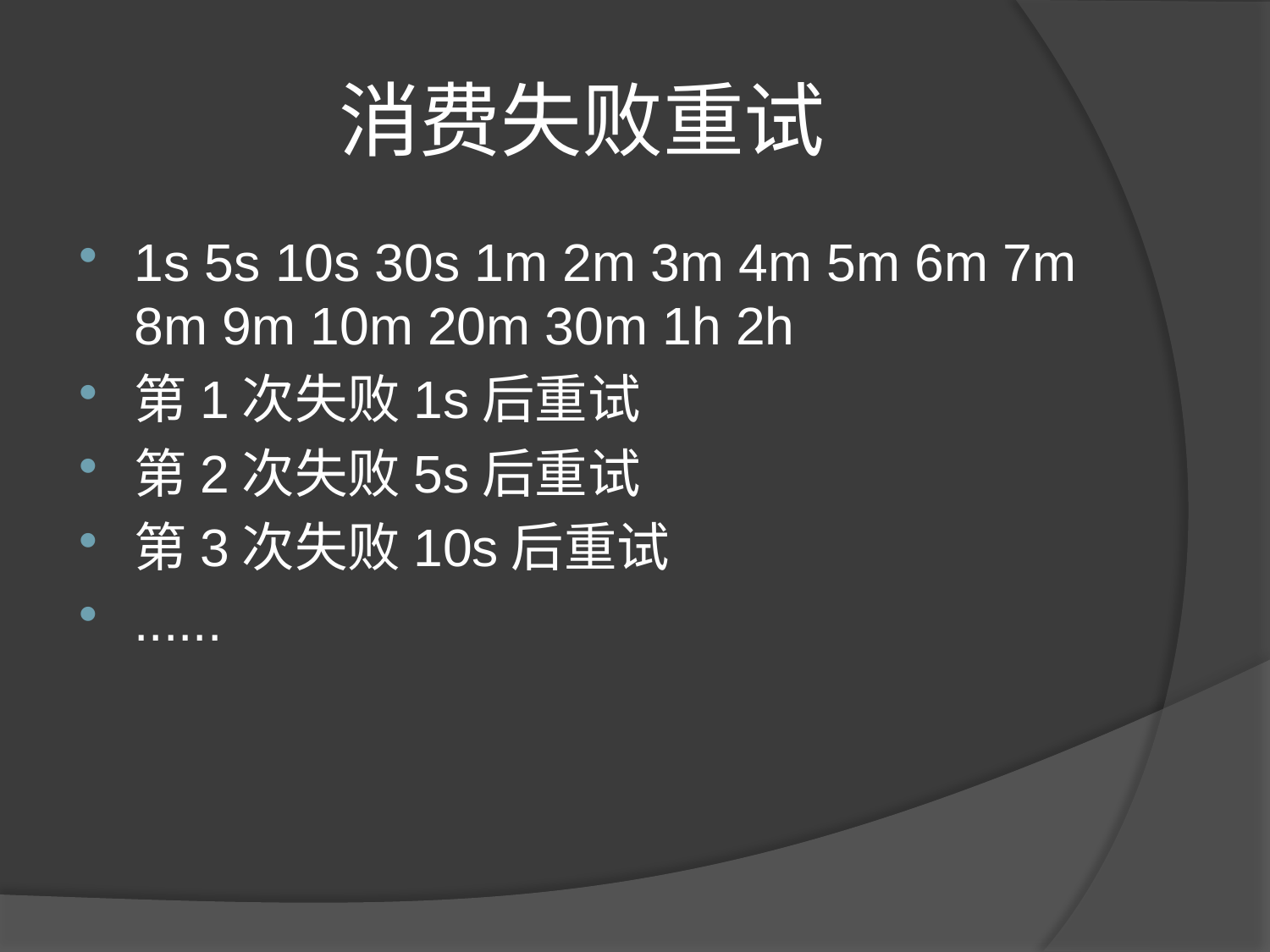

# 消费失败重试
1s 5s 10s 30s 1m 2m 3m 4m 5m 6m 7m 8m 9m 10m 20m 30m 1h 2h
第1次失败1s后重试
第2次失败5s后重试
第3次失败10s后重试
......